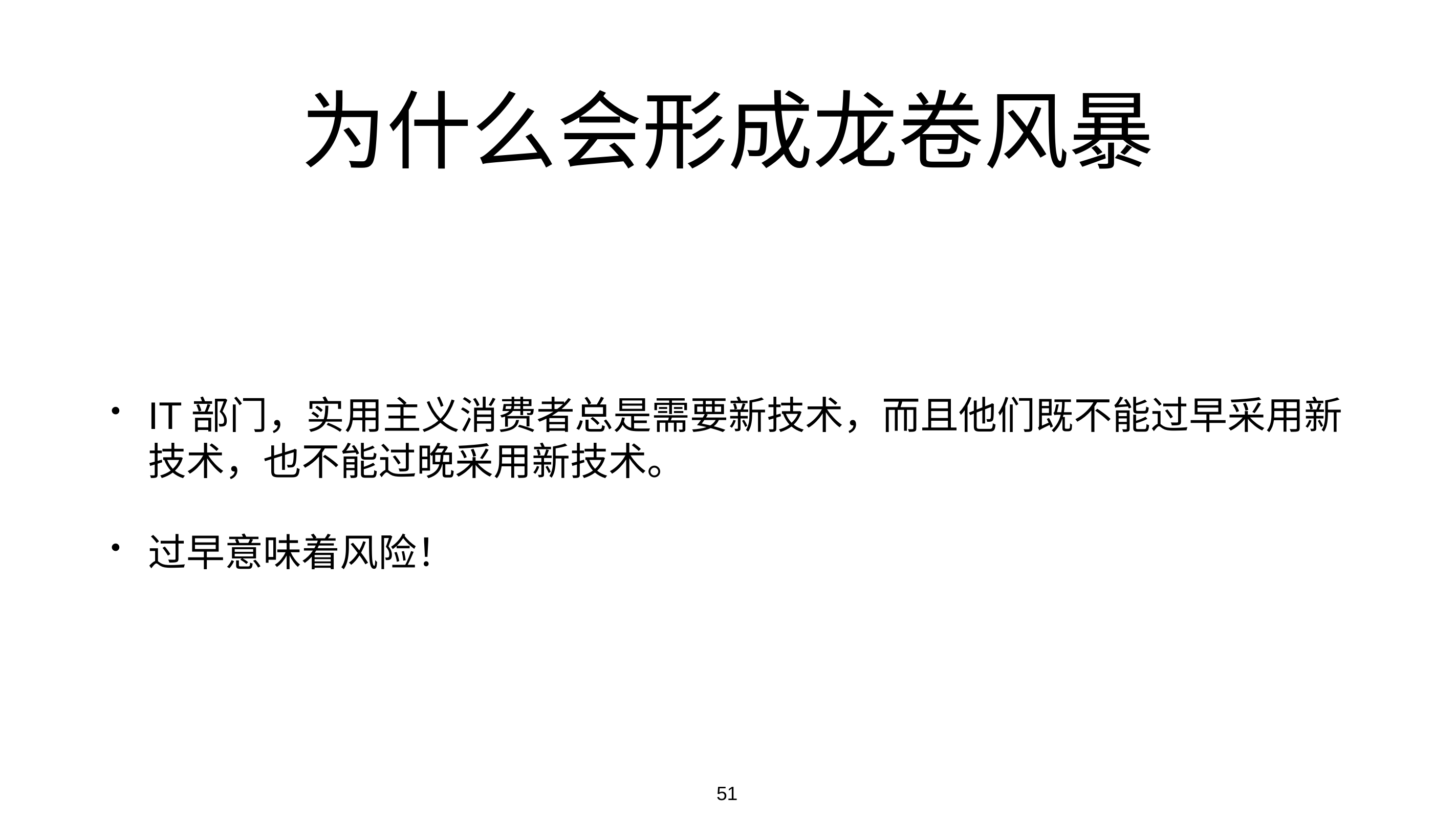

# 为什么会形成龙卷风暴
IT部门，实用主义消费者总是需要新技术，而且他们既不能过早采用新技术，也不能过晚采用新技术。
过早意味着风险！
51